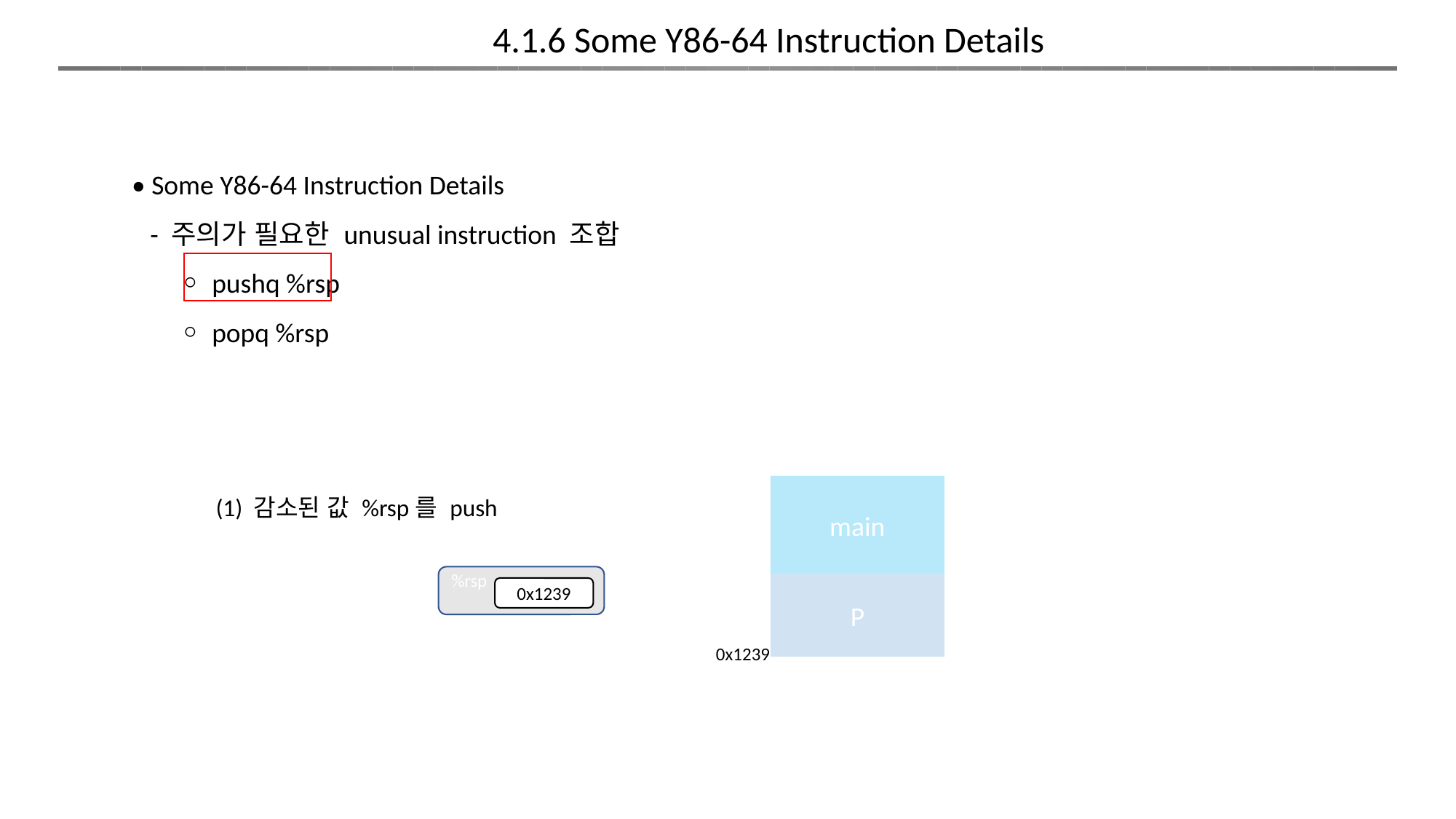

4.1.6 Some Y86-64 Instruction Details

• Some Y86-64 Instruction Details
   - 주의가 필요한 unusual instruction 조합
      ￮ pushq %rsp
      ￮ popq %rsp

main
(1) 감소된 값 %rsp를 push
%rsp

0x1239
P
0x1239